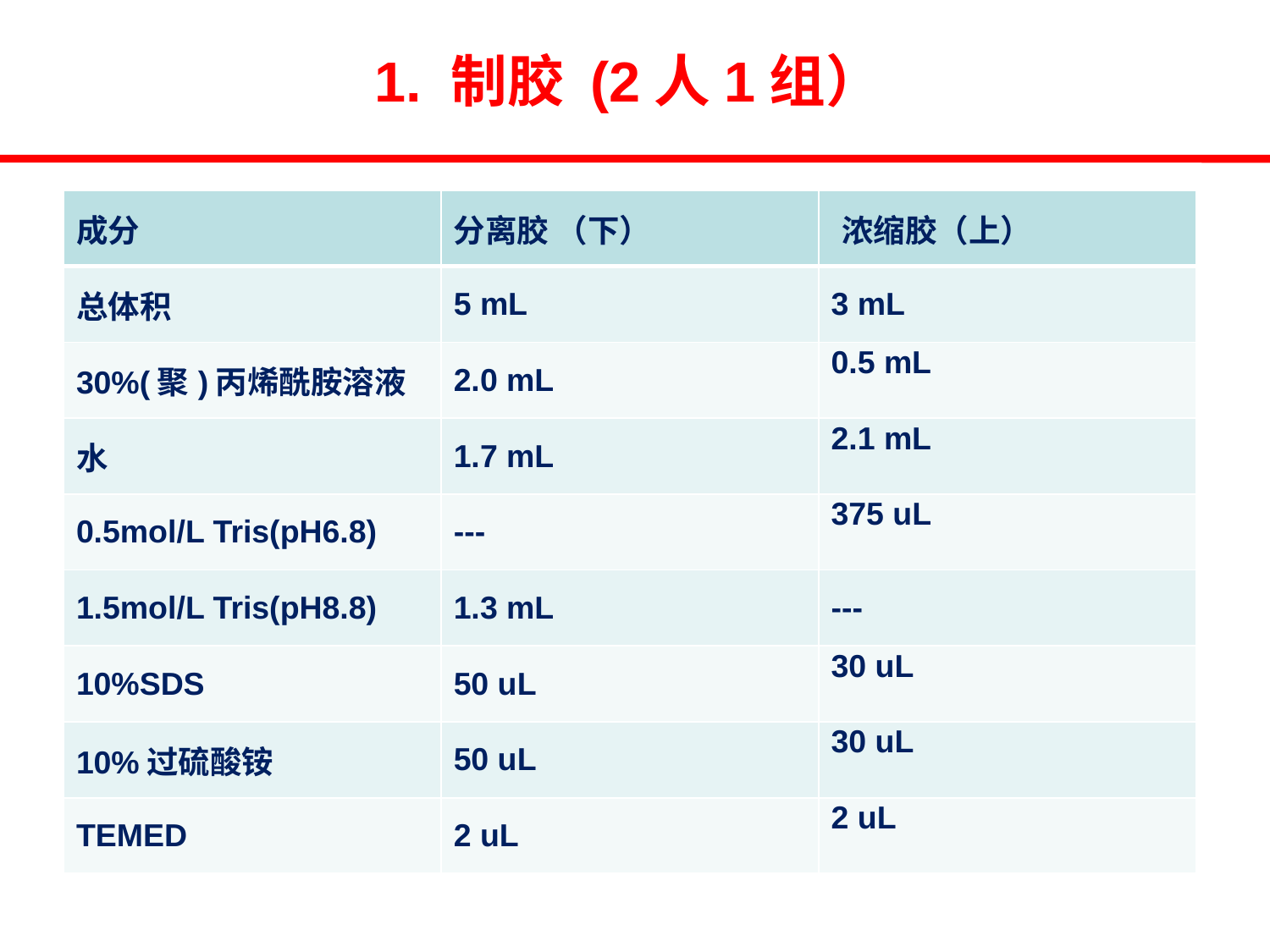

# 1. 制胶 (2人1组）

| 成分 | 分离胶 （下） | 浓缩胶（上） |
| --- | --- | --- |
| 总体积 | 5 mL | 3 mL |
| 30%(聚)丙烯酰胺溶液 | 2.0 mL | 0.5 mL |
| 水 | 1.7 mL | 2.1 mL |
| 0.5mol/L Tris(pH6.8) | --- | 375 uL |
| 1.5mol/L Tris(pH8.8) | 1.3 mL | --- |
| 10%SDS | 50 uL | 30 uL |
| 10%过硫酸铵 | 50 uL | 30 uL |
| TEMED | 2 uL | 2 uL |